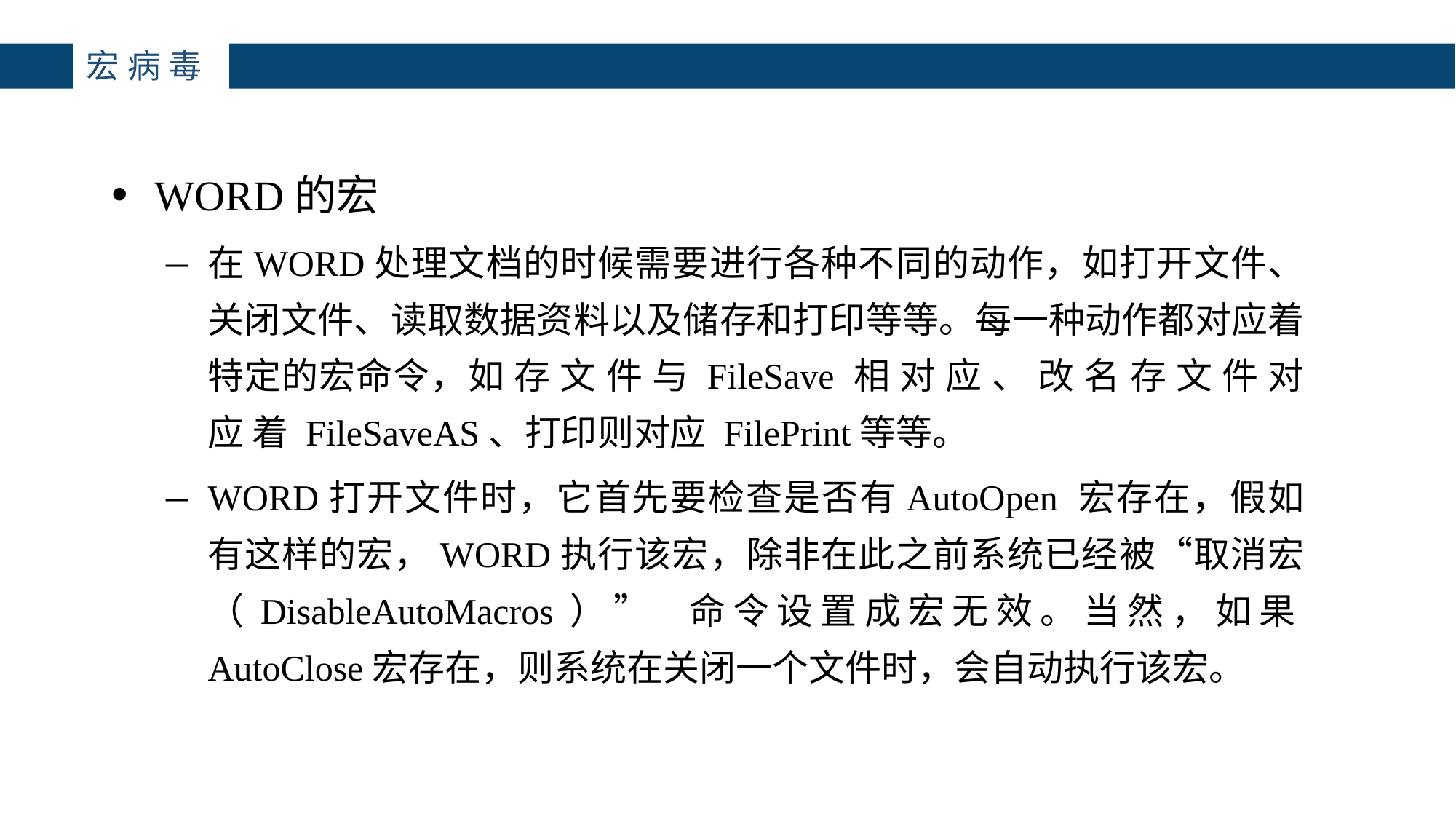

# 宏病毒
WORD的宏
在WORD处理文档的时候需要进行各种不同的动作，如打开文件、关闭文件、读取数据资料以及储存和打印等等。每一种动作都对应着特定的宏命令，如 存 文 件 与 FileSave 相 对 应 、 改 名 存 文 件 对 应 着 FileSaveAS、打印则对应 FilePrint等等。
WORD打开文件时，它首先要检查是否有AutoOpen 宏存在，假如有这样的宏，WORD执行该宏，除非在此之前系统已经被“取消宏（DisableAutoMacros）”  命令设置成宏无效。当然，如果AutoClose宏存在，则系统在关闭一个文件时，会自动执行该宏。